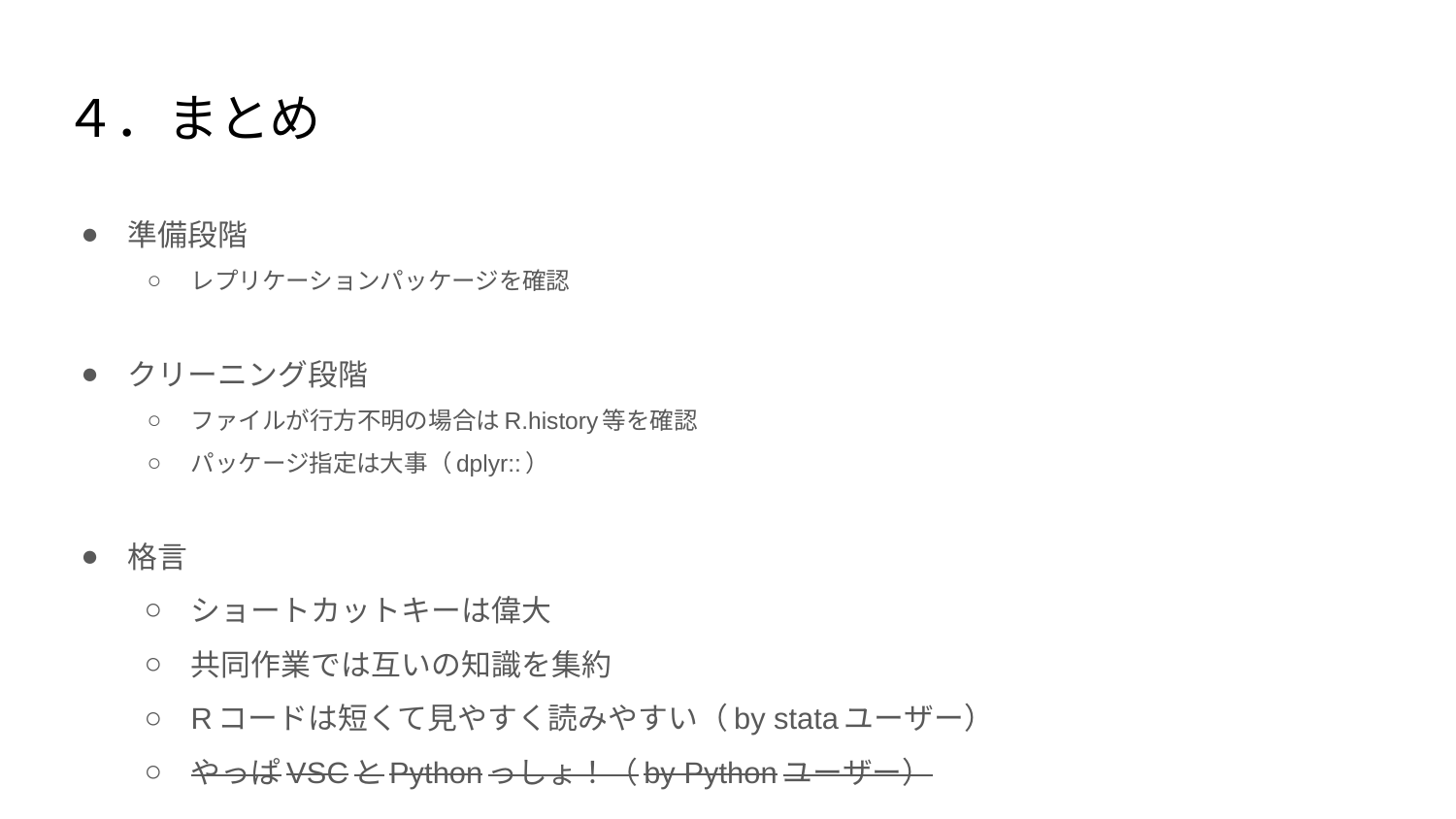

# ４．まとめ
準備段階
レプリケーションパッケージを確認
クリーニング段階
ファイルが行方不明の場合はR.history等を確認
パッケージ指定は大事（dplyr::）
格言
ショートカットキーは偉大
共同作業では互いの知識を集約
Rコードは短くて見やすく読みやすい（by stataユーザー）
やっぱVSCとPythonっしょ！（by Pythonユーザー）